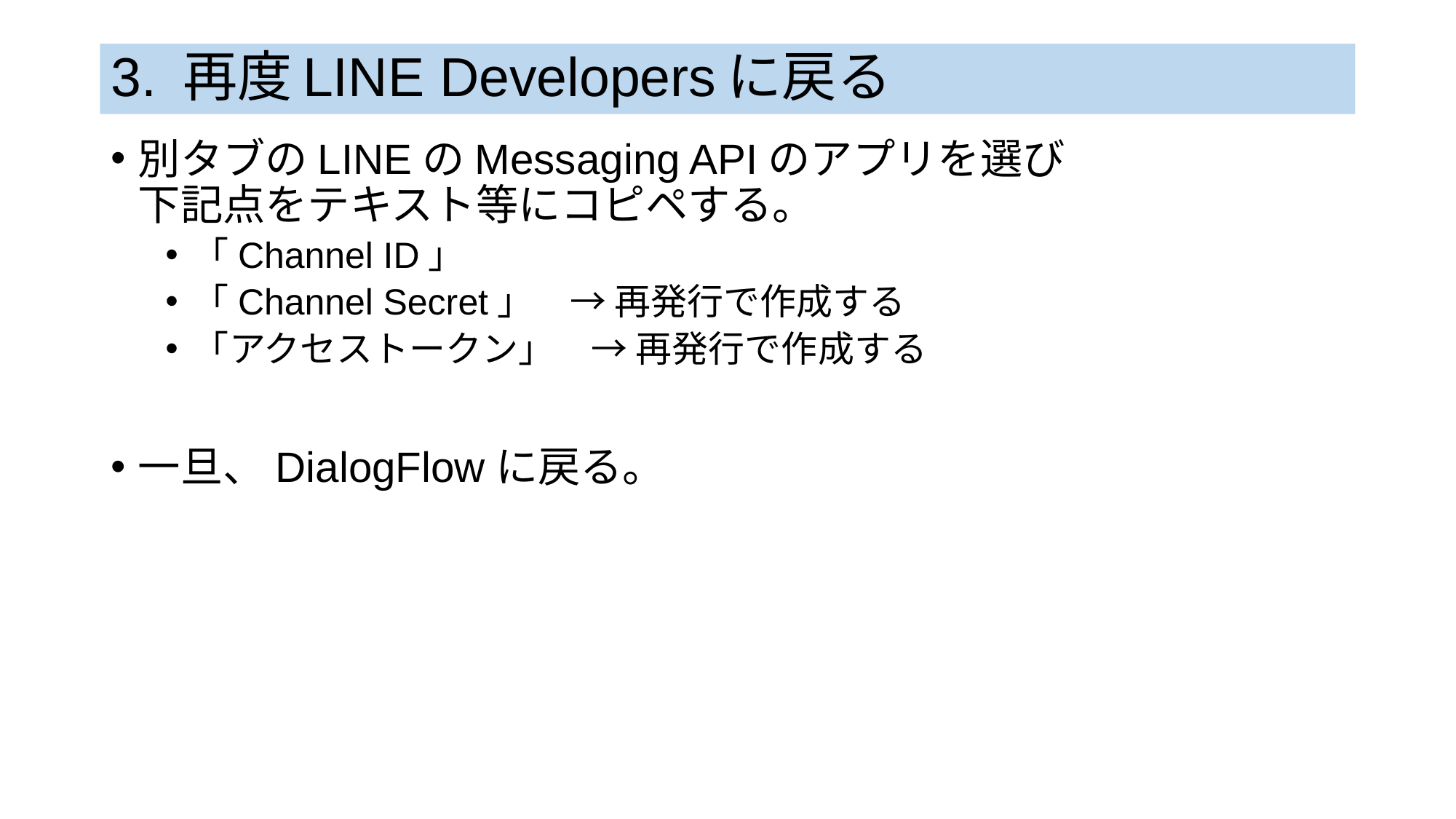

# 3. 再度LINE Developersに戻る
別タブのLINEのMessaging APIのアプリを選び
下記点をテキスト等にコピペする。
「Channel ID」
「Channel Secret」　→ 再発行で作成する
「アクセストークン」　→ 再発行で作成する

一旦、DialogFlowに戻る。